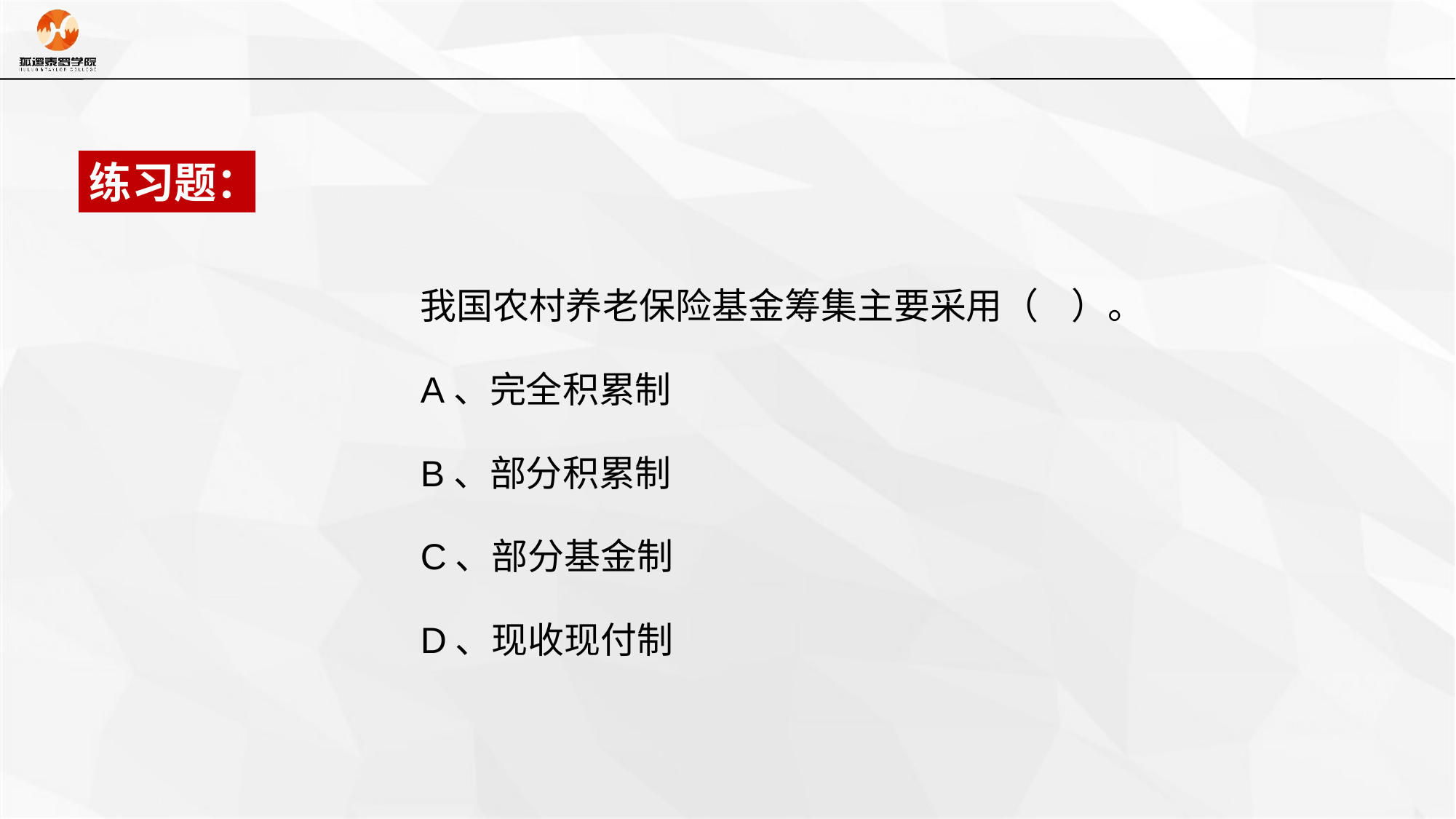

练习题：
我国农村养老保险基金筹集主要采用（    ）。
A、完全积累制
B、部分积累制
C、部分基金制
D、现收现付制